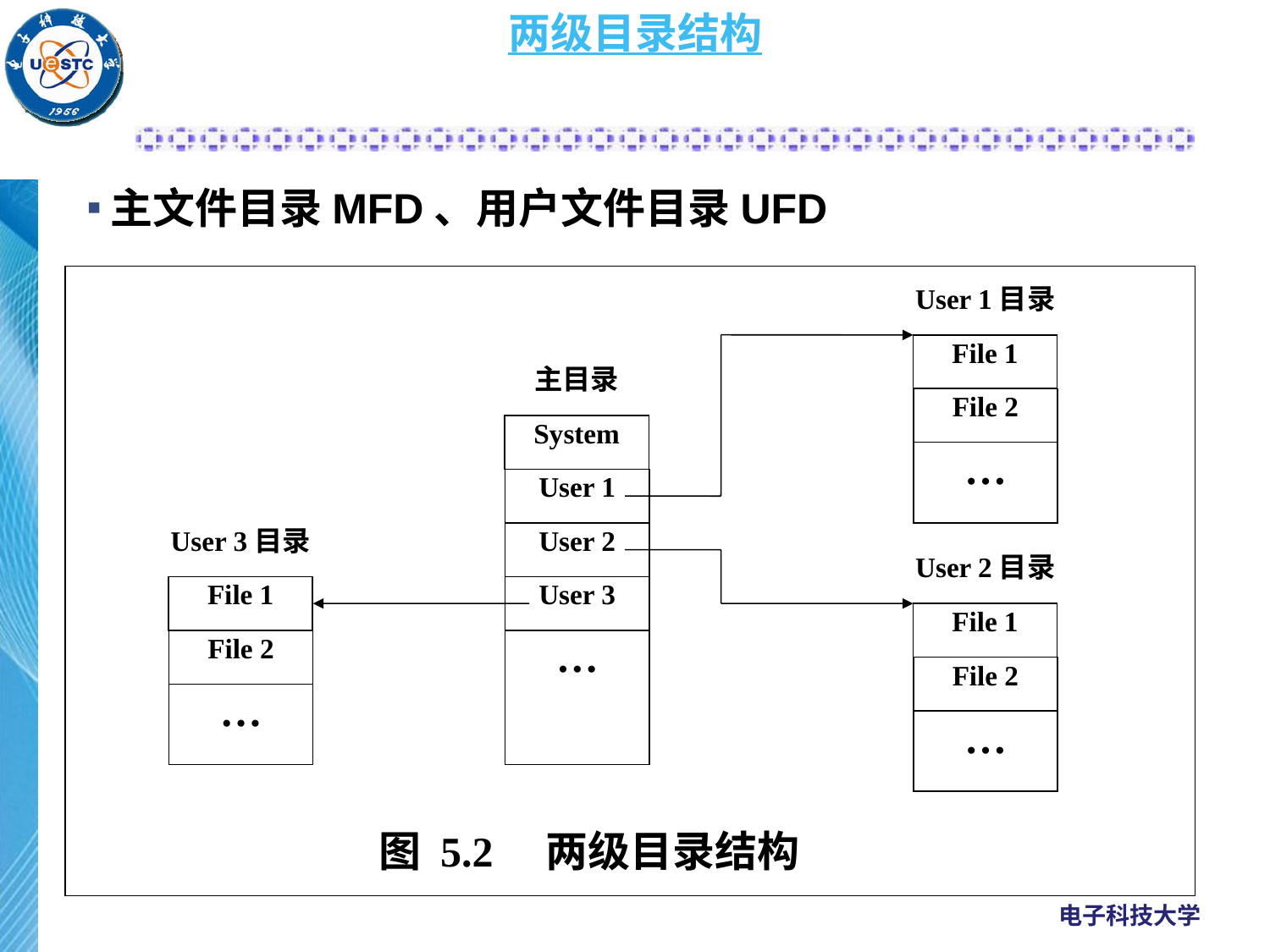

# 两级目录结构
主文件目录MFD、用户文件目录UFD

User 1目录
File 1
File 2
…

主目录
System
User 1
User 2
User 3
…
User 3目录
File 1
File 2
…

User 2目录
File 1
File 2
…

图 5.2    两级目录结构